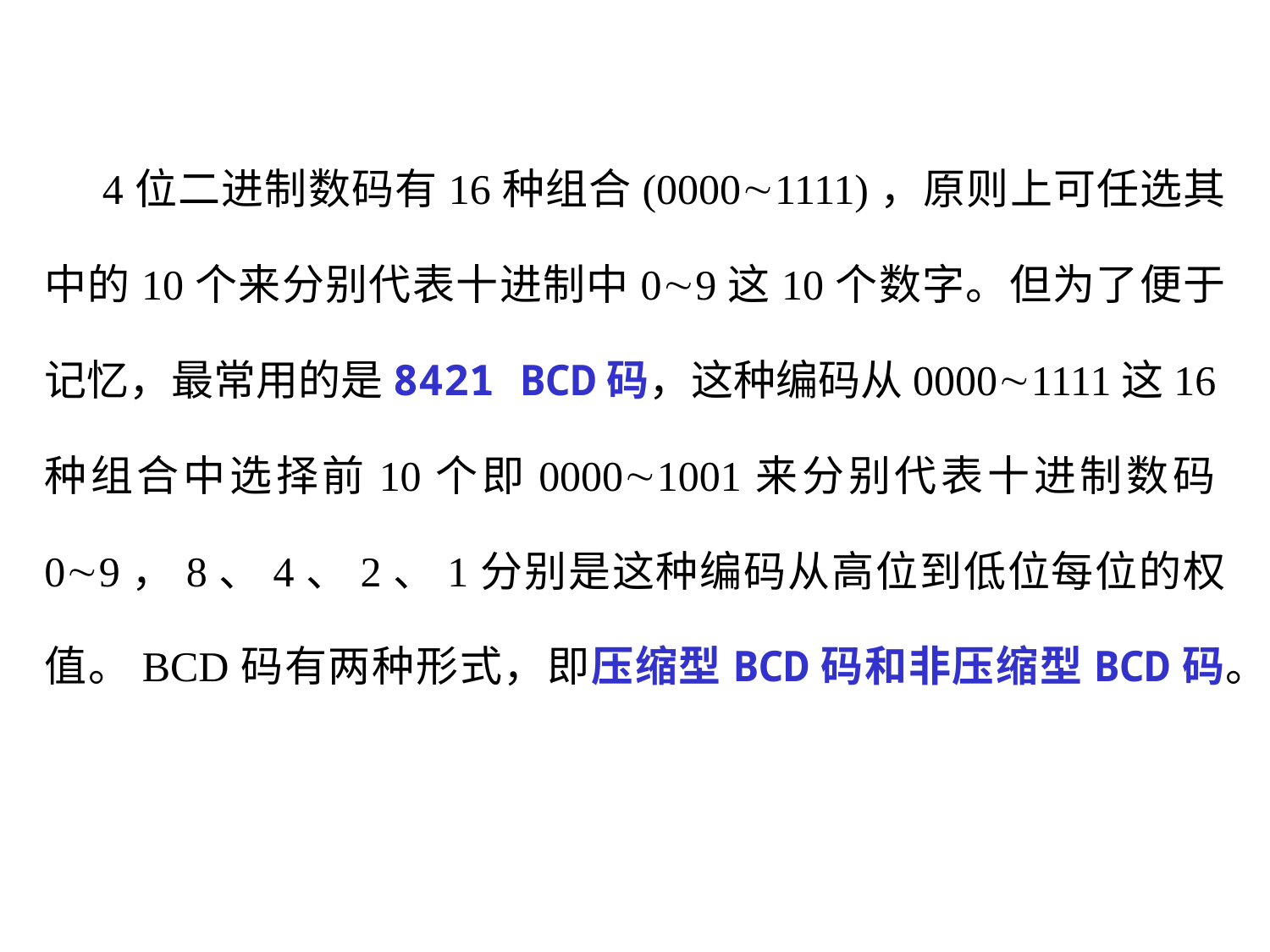

4位二进制数码有16种组合(0000∼1111)，原则上可任选其中的10个来分别代表十进制中0∼9这10个数字。但为了便于记忆，最常用的是8421 BCD码，这种编码从0000∼1111这16种组合中选择前10个即0000∼1001来分别代表十进制数码0∼9，8、4、2、1分别是这种编码从高位到低位每位的权值。BCD码有两种形式，即压缩型BCD码和非压缩型BCD码。